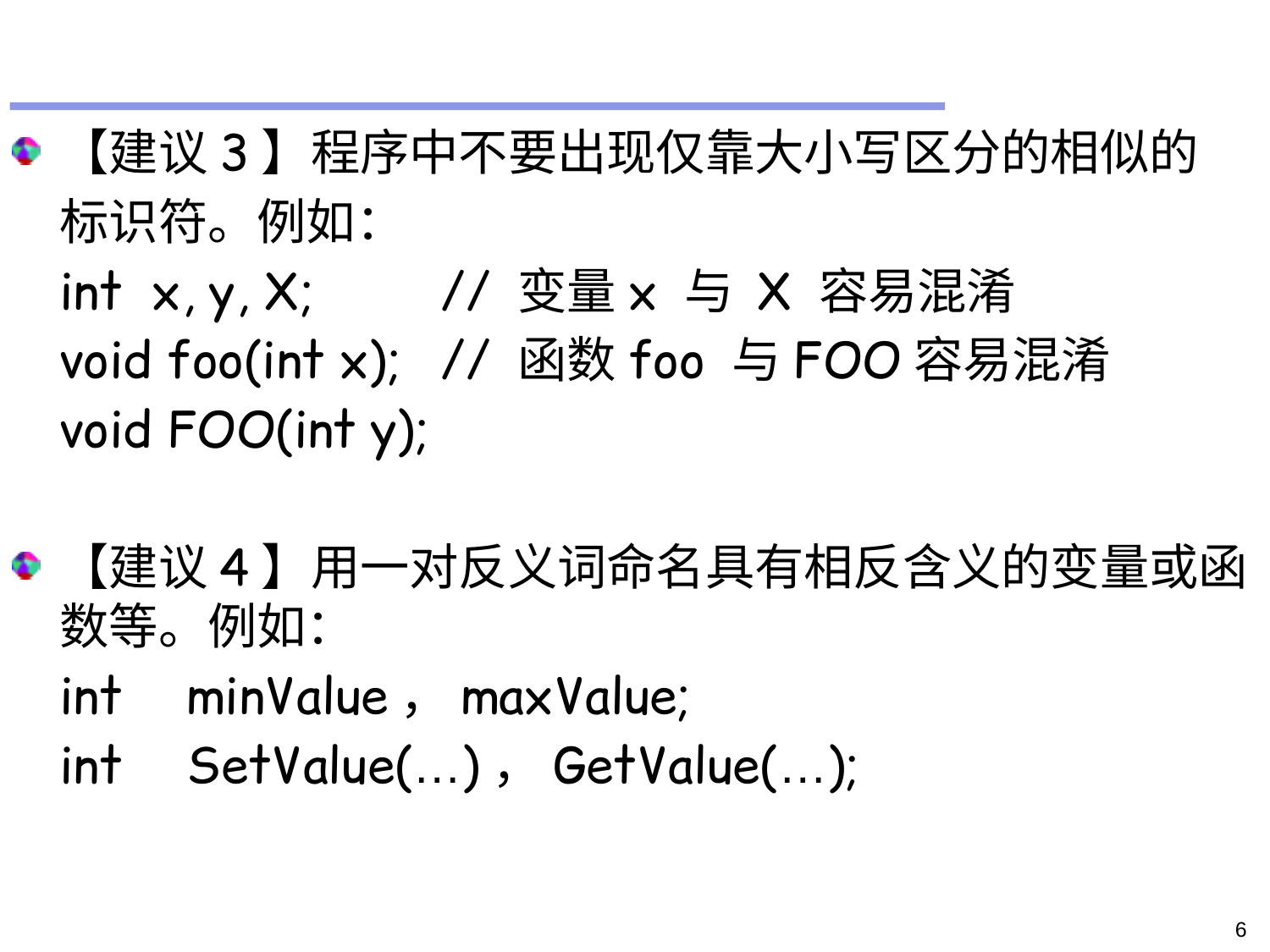

#
【建议3】程序中不要出现仅靠大小写区分的相似的
	标识符。例如：
	int  x, y, X;	// 变量x 与 X 容易混淆
	void foo(int x);	// 函数foo 与FOO容易混淆
	void FOO(int y);

【建议4】用一对反义词命名具有相反含义的变量或函数等。例如：
	int	minValue，maxValue;
	int	SetValue(…)，GetValue(…);
6